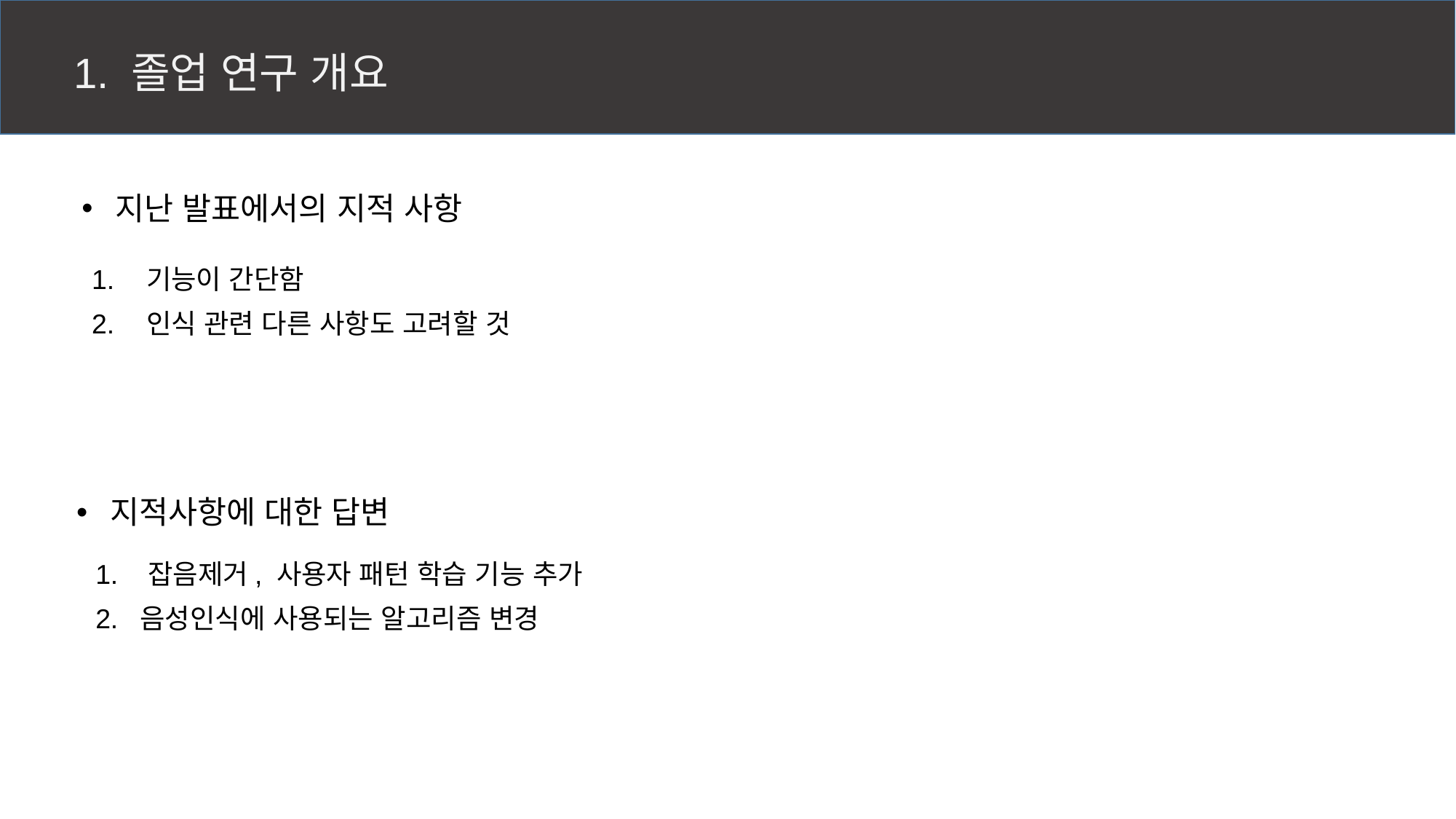

# 1. 졸업 연구 개요
  지난 발표에서의 지적 사항

기능이 간단함
인식 관련 다른 사항도 고려할 것
  지적사항에 대한 답변
1.   잡음제거, 사용자 패턴 학습 기능 추가
2.  음성인식에 사용되는 알고리즘 변경